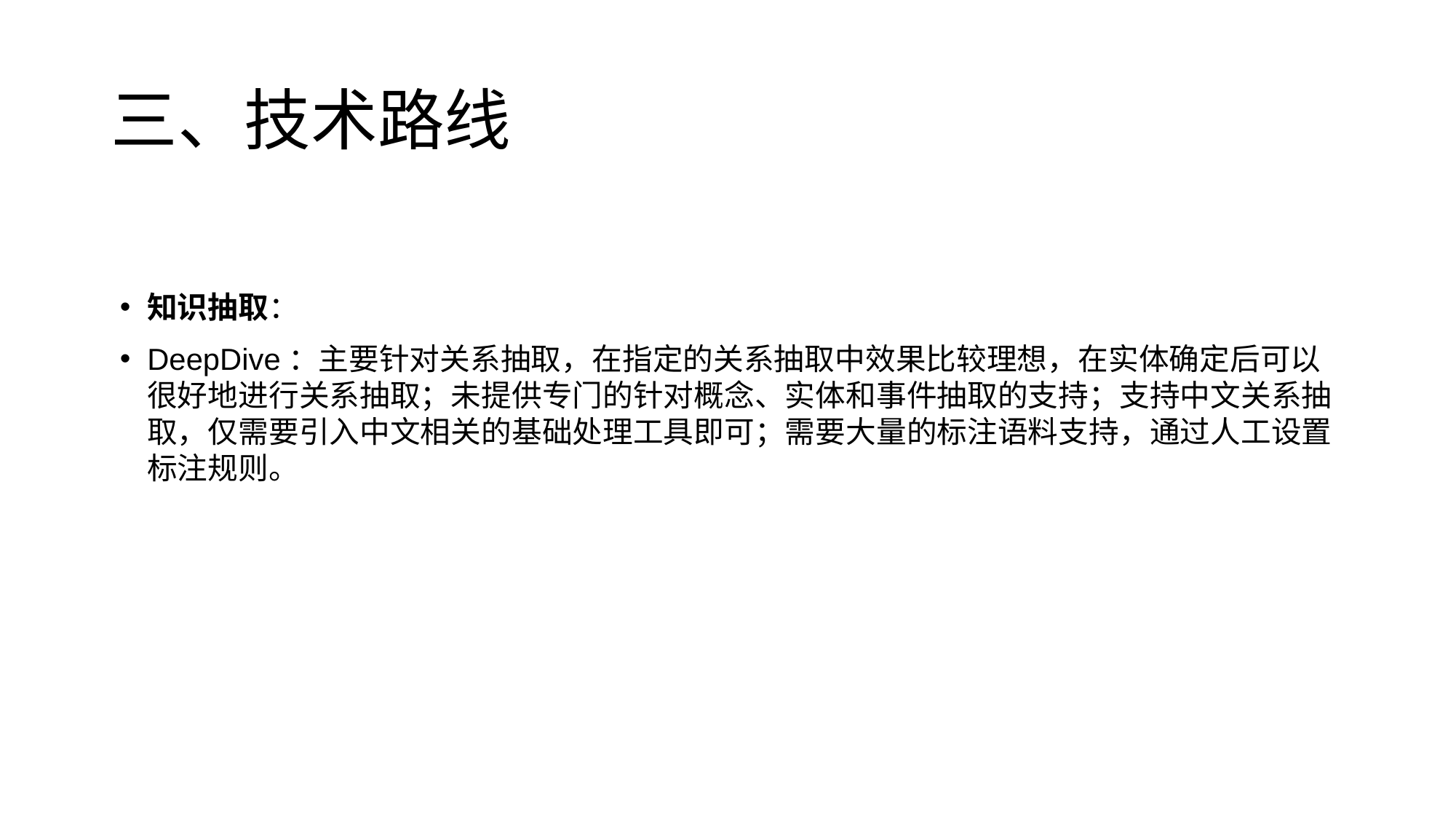

# 三、技术路线
知识抽取：
DeepDive：主要针对关系抽取，在指定的关系抽取中效果比较理想，在实体确定后可以很好地进行关系抽取；未提供专门的针对概念、实体和事件抽取的支持；支持中文关系抽取，仅需要引入中文相关的基础处理工具即可；需要大量的标注语料支持，通过人工设置标注规则。